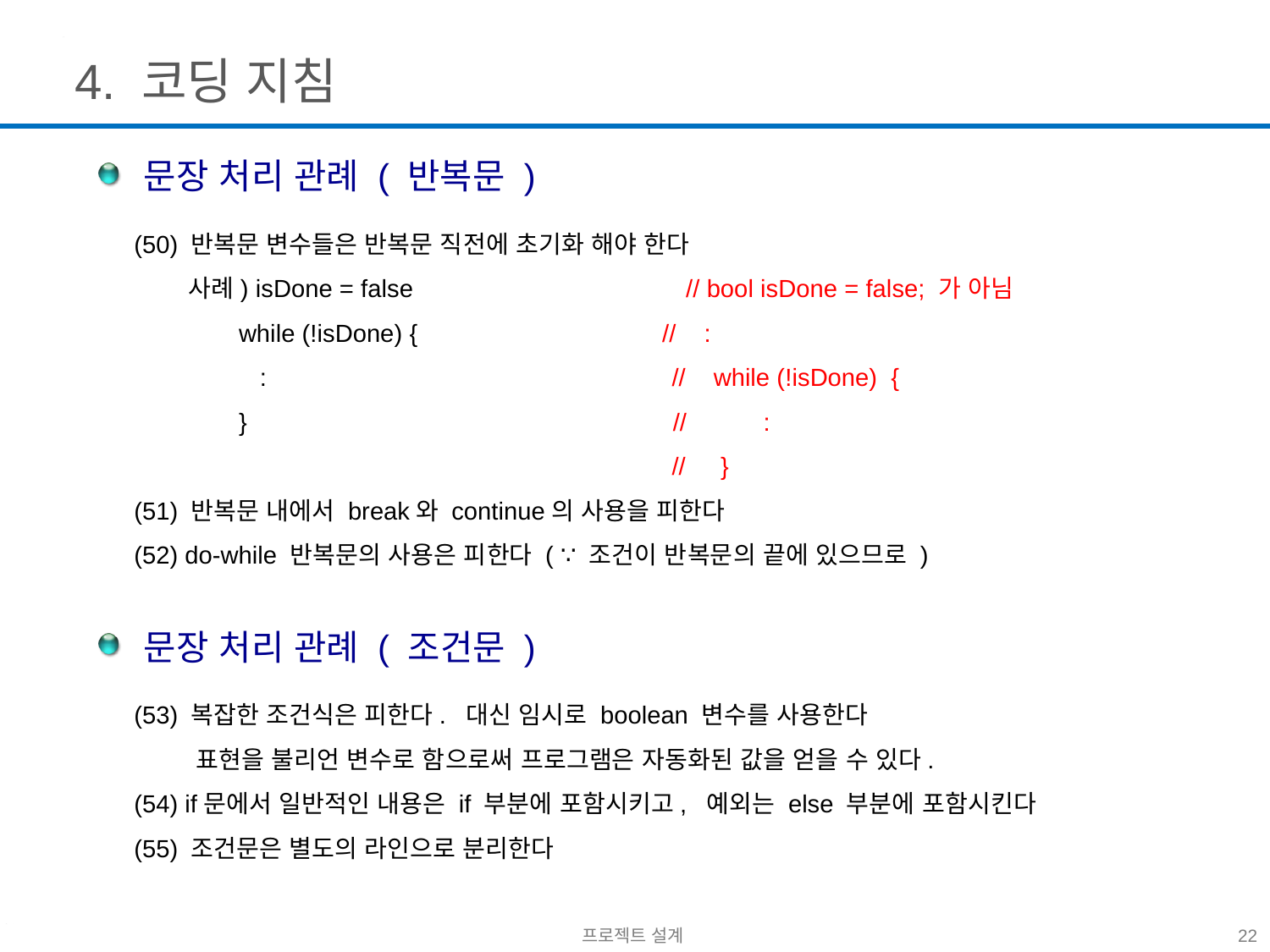

4. 코딩 지침
 문장 처리 관례 ( 반복문 )
(50) 반복문 변수들은 반복문 직전에 초기화 해야 한다
       사례) isDone = false                                       // bool isDone = false; 가 아님
               while (!isDone) {                                   //    :
                  :                                                          //    while (!isDone)  {
               }                                                             //           :
                                                                             //     }
(51) 반복문 내에서 break와 continue의 사용을 피한다
(52) do-while 반복문의 사용은 피한다 ( ∵ 조건이 반복문의 끝에 있으므로 )
 문장 처리 관례 ( 조건문 )
(53) 복잡한 조건식은 피한다.  대신 임시로 boolean 변수를 사용한다
        표현을 불리언 변수로 함으로써 프로그램은 자동화된 값을 얻을 수 있다.
(54) if문에서 일반적인 내용은 if 부분에 포함시키고,  예외는 else 부분에 포함시킨다
(55) 조건문은 별도의 라인으로 분리한다